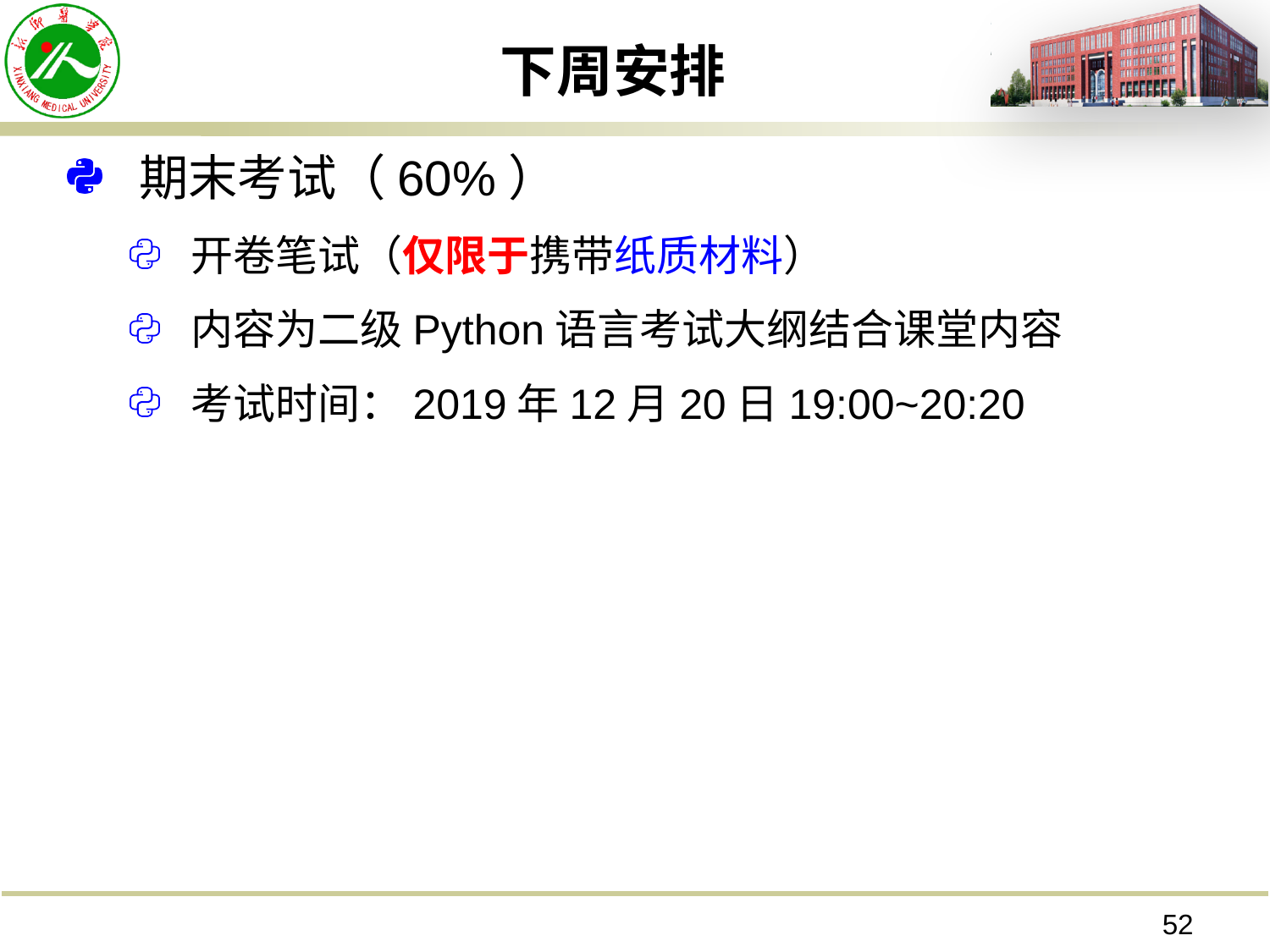

# 下周安排
期末考试（60%）
开卷笔试（仅限于携带纸质材料）
内容为二级Python语言考试大纲结合课堂内容
考试时间：2019年12月20日19:00~20:20
52